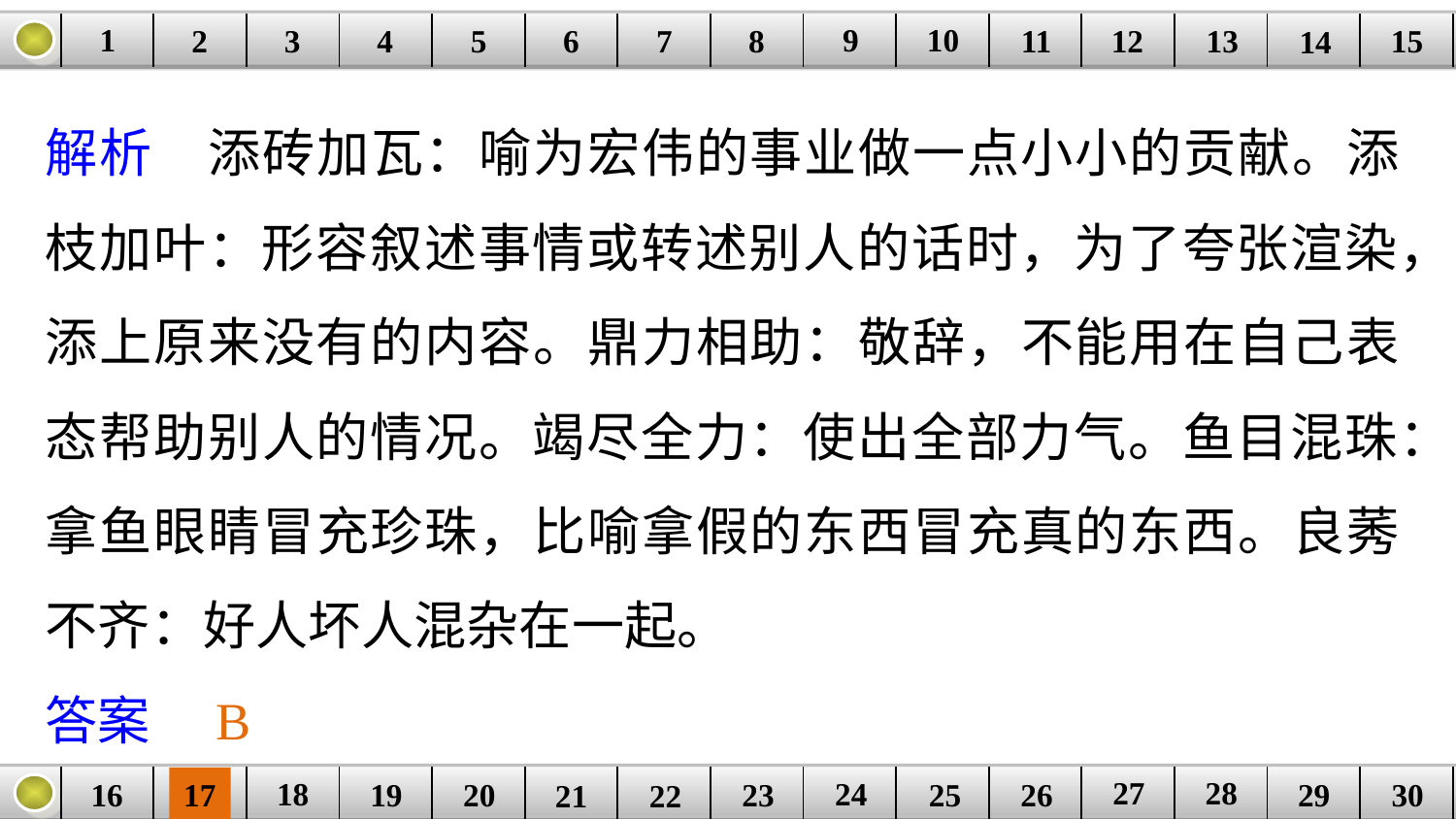

9
10
1
3
4
5
6
8
11
2
12
15
|  |  |  |  |  |  |  |  |  |  |  |  |  |  |  |
| --- | --- | --- | --- | --- | --- | --- | --- | --- | --- | --- | --- | --- | --- | --- |
7
13
14

解析　添砖加瓦：喻为宏伟的事业做一点小小的贡献。添枝加叶：形容叙述事情或转述别人的话时，为了夸张渲染，添上原来没有的内容。鼎力相助：敬辞，不能用在自己表态帮助别人的情况。竭尽全力：使出全部力气。鱼目混珠：拿鱼眼睛冒充珍珠，比喻拿假的东西冒充真的东西。良莠不齐：好人坏人混杂在一起。
答案　B

27
28
18
24
16
25
26
30
|  |  |  |  |  |  |  |  |  |  |  |  |  |  |  |
| --- | --- | --- | --- | --- | --- | --- | --- | --- | --- | --- | --- | --- | --- | --- |
23
17
19
20
29
21
22